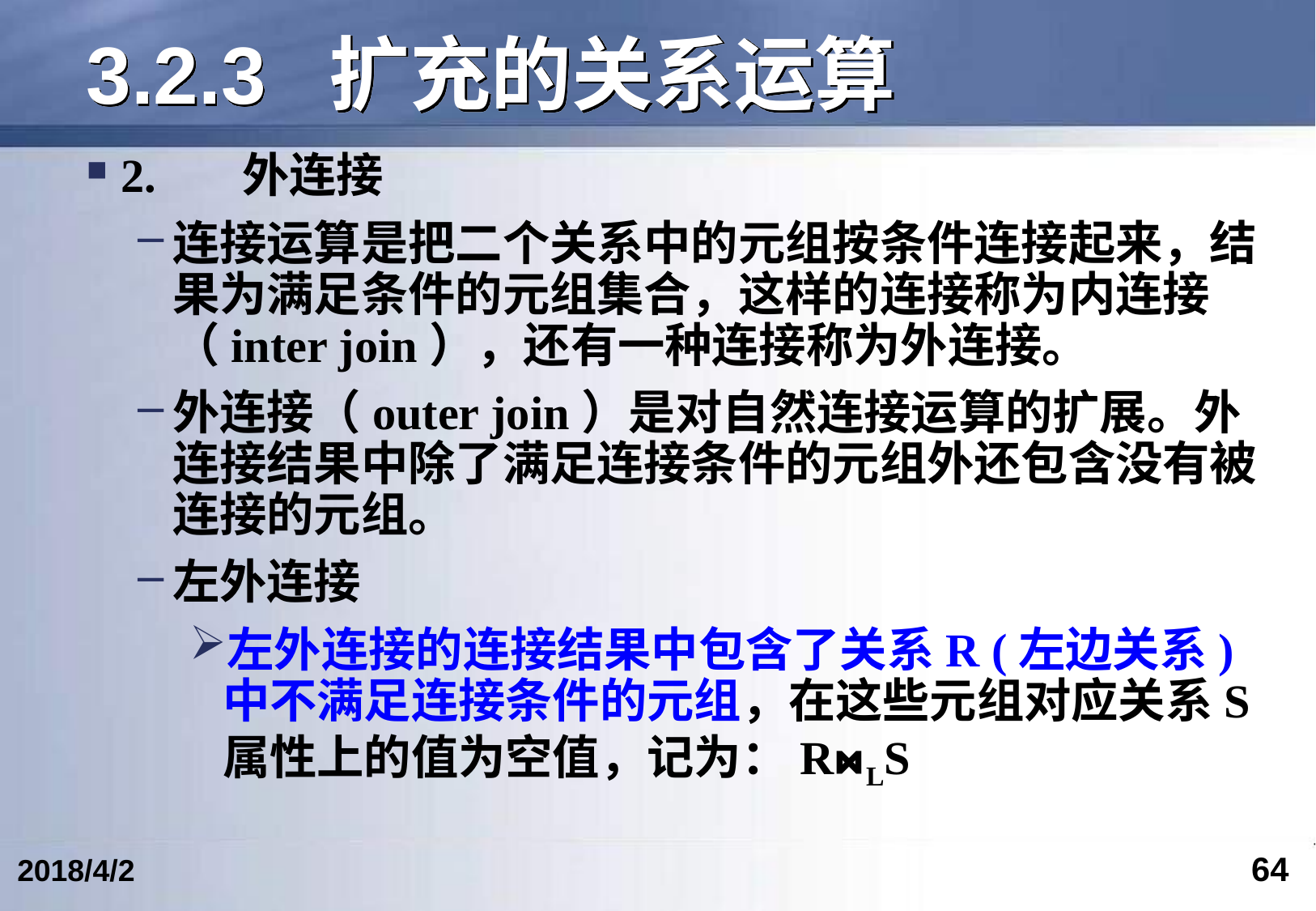

# 3.2.3	扩充的关系运算
2.	外连接
连接运算是把二个关系中的元组按条件连接起来，结果为满足条件的元组集合，这样的连接称为内连接（inter join），还有一种连接称为外连接。
外连接（outer join）是对自然连接运算的扩展。外连接结果中除了满足连接条件的元组外还包含没有被连接的元组。
左外连接
左外连接的连接结果中包含了关系R (左边关系)中不满足连接条件的元组，在这些元组对应关系S属性上的值为空值，记为：R⋈LS
64
2018/4/2